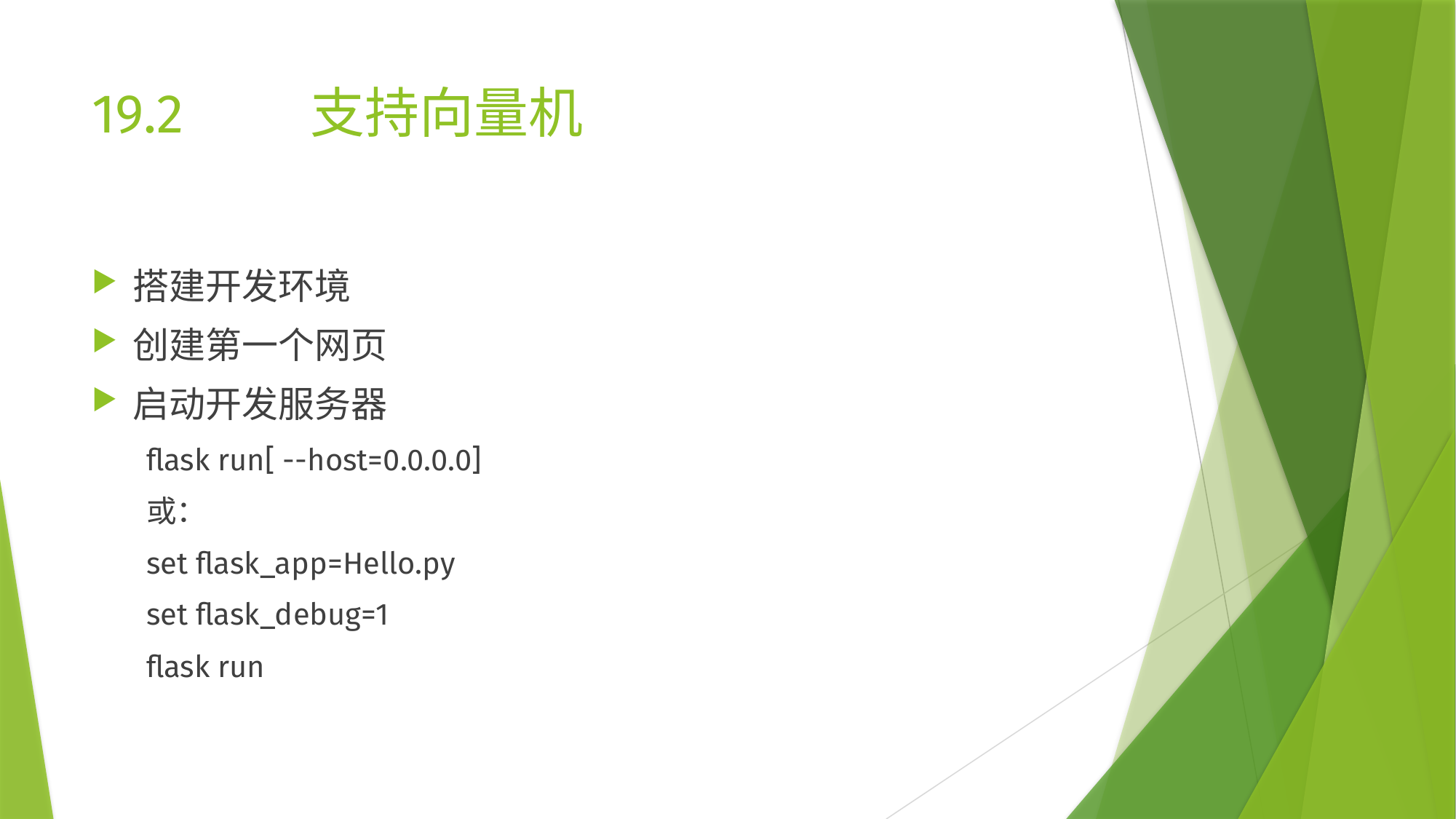

# 19.2		支持向量机
搭建开发环境
创建第一个网页
启动开发服务器
flask run[ --host=0.0.0.0]
或：
set flask_app=Hello.py
set flask_debug=1
flask run